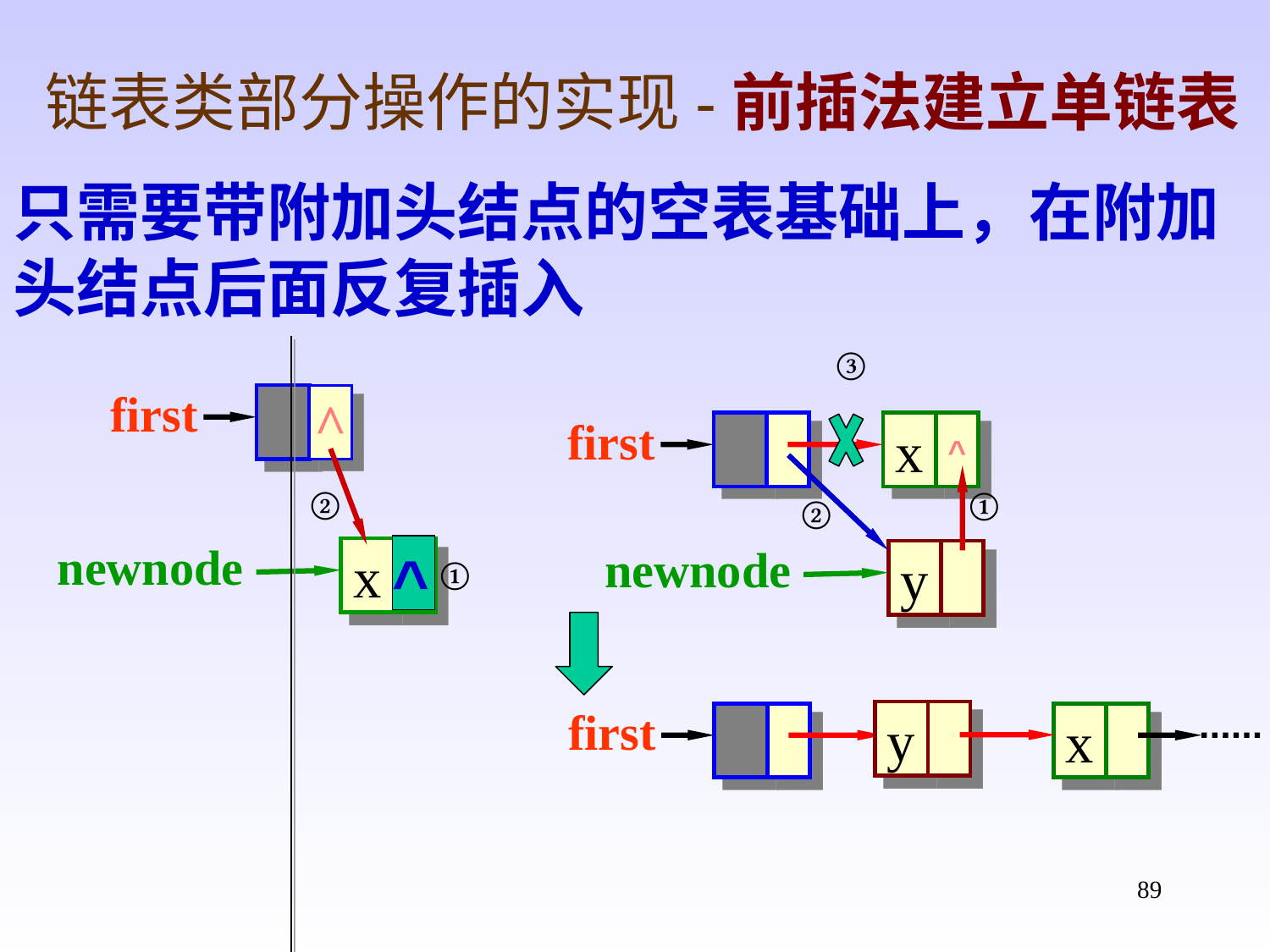

链表类部分操作的实现-前插法建立单链表
只需要带附加头结点的空表基础上，在附加头结点后面反复插入
③
first

^

first

x

^

②
①
②
newnode
x
^

newnode
y

^
①

first
y

x

89